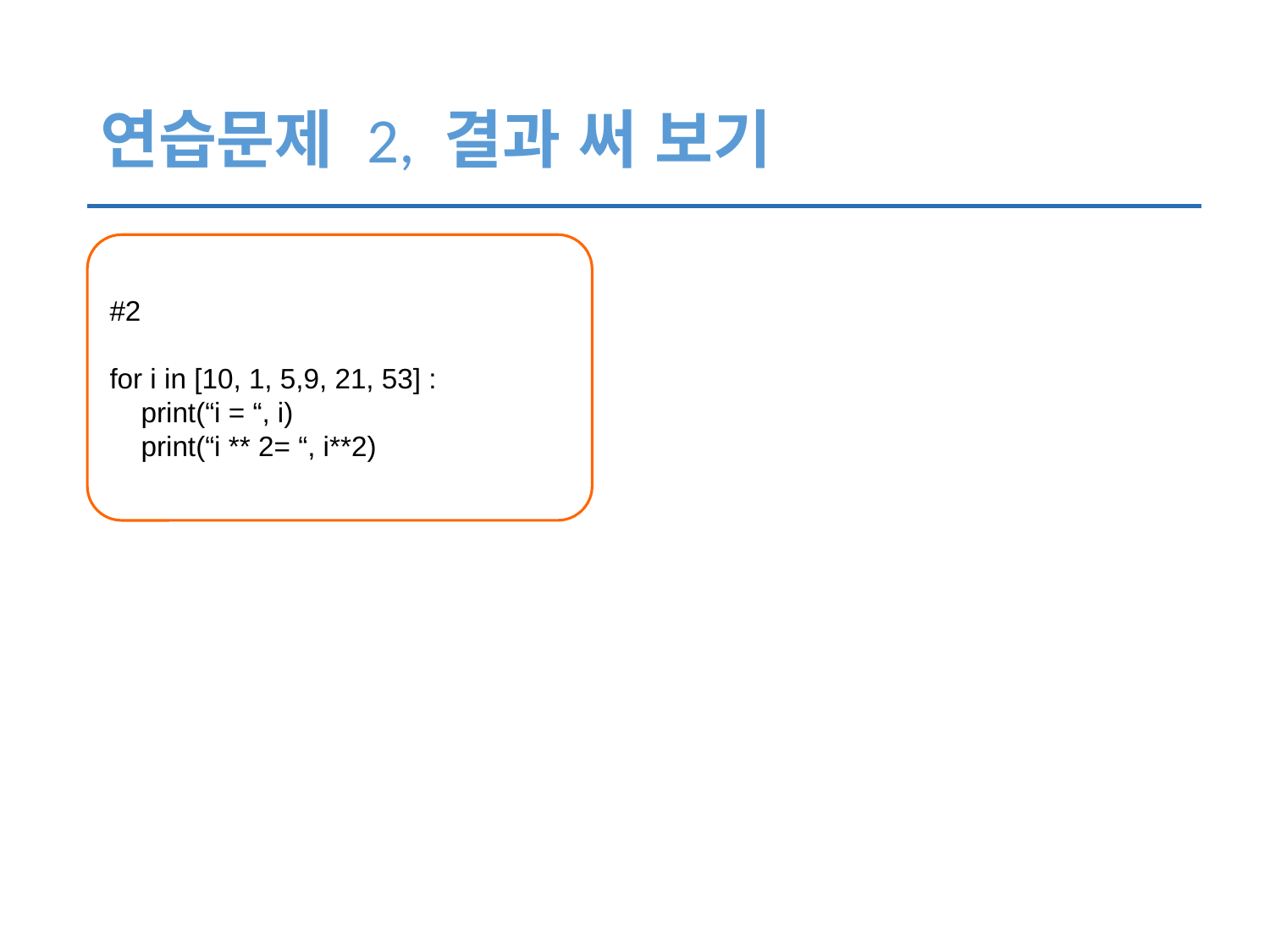

# 연습문제 2, 결과 써 보기

#2

for i in [10, 1, 5,9, 21, 53] :
    print(“i = “, i)
    print(“i ** 2= “, i**2)